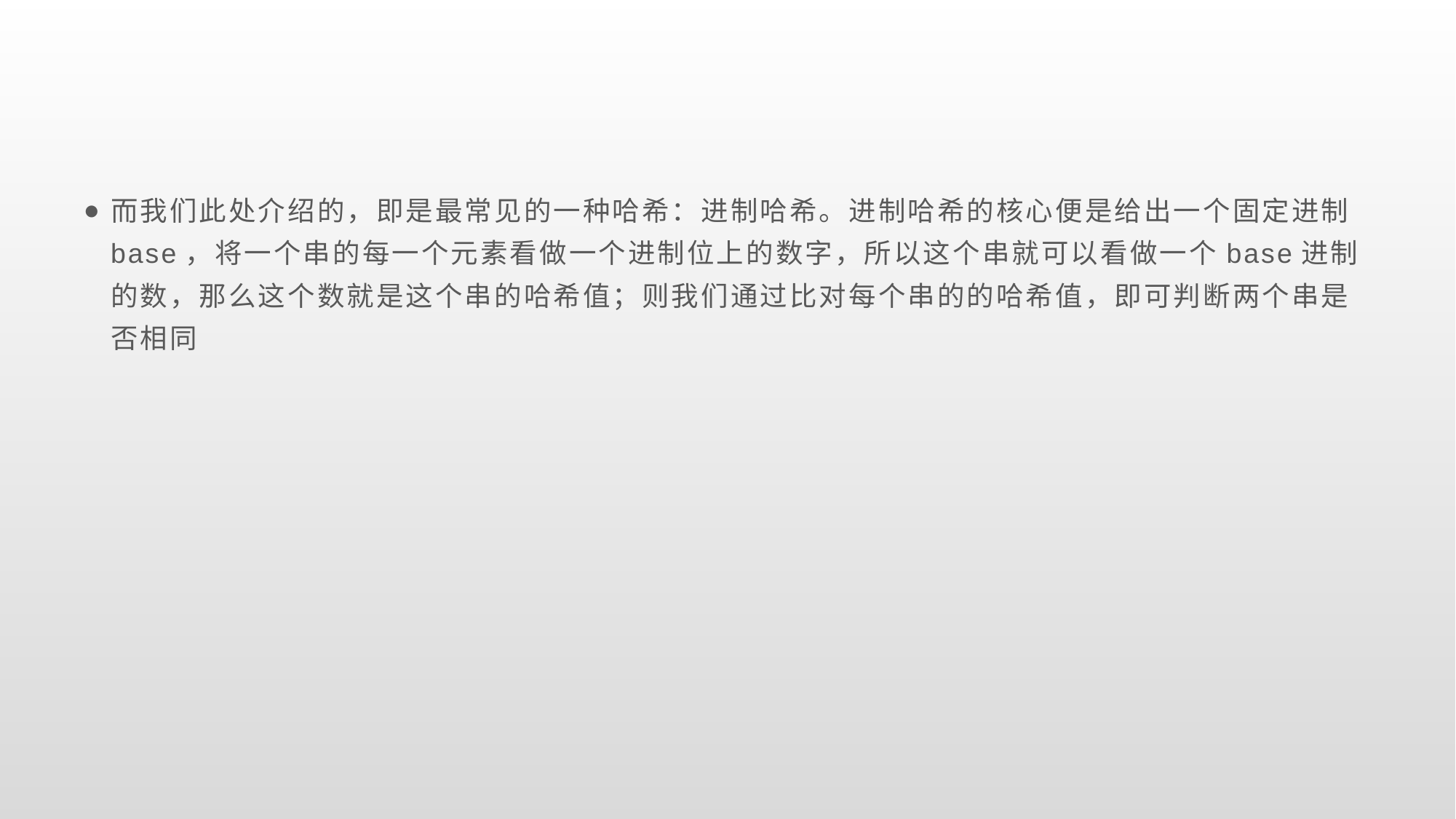

#
而我们此处介绍的，即是最常见的一种哈希：进制哈希。进制哈希的核心便是给出一个固定进制base，将一个串的每一个元素看做一个进制位上的数字，所以这个串就可以看做一个base进制的数，那么这个数就是这个串的哈希值；则我们通过比对每个串的的哈希值，即可判断两个串是否相同